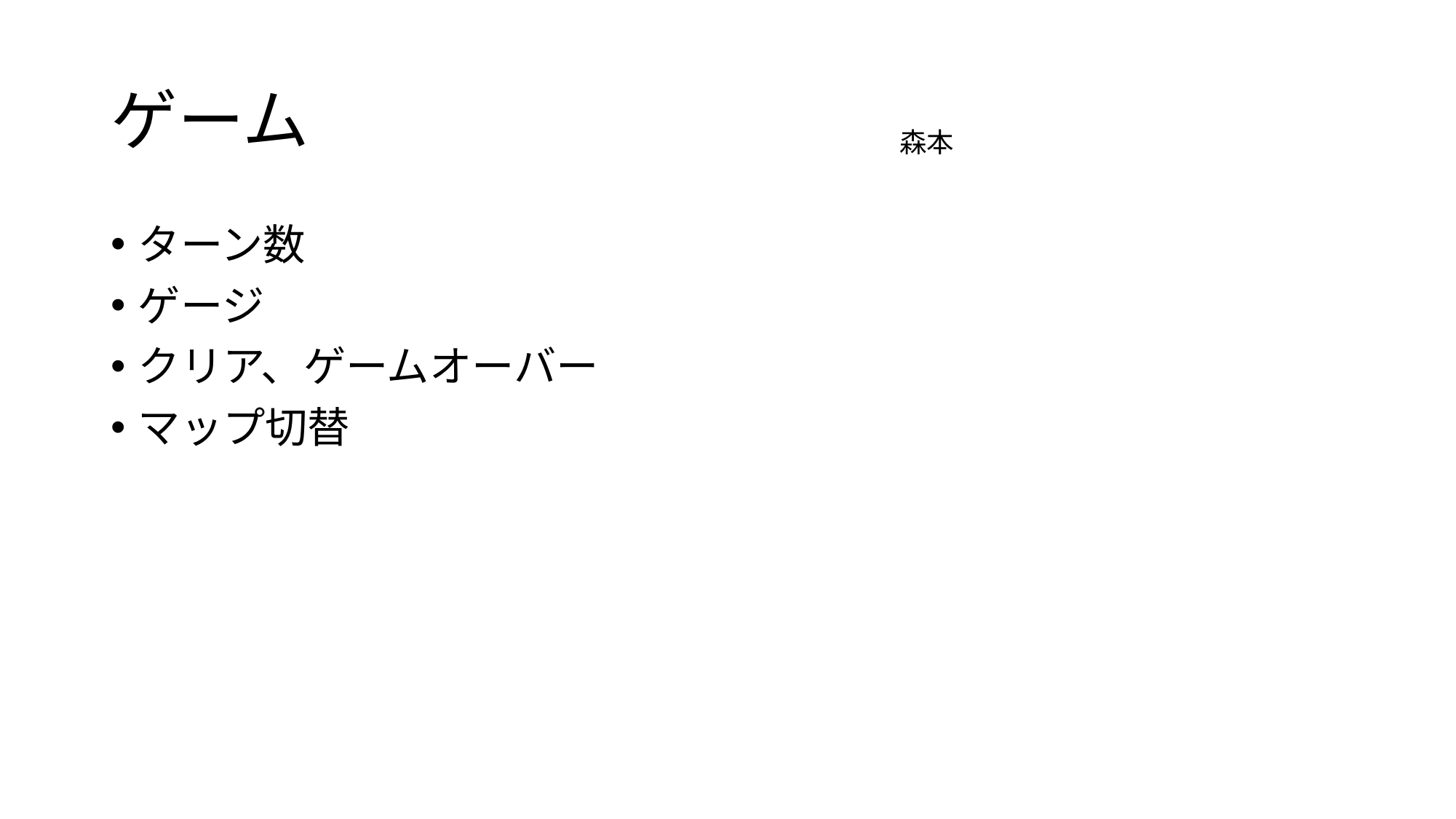

# ゲーム
森本
ターン数
ゲージ
クリア、ゲームオーバー
マップ切替